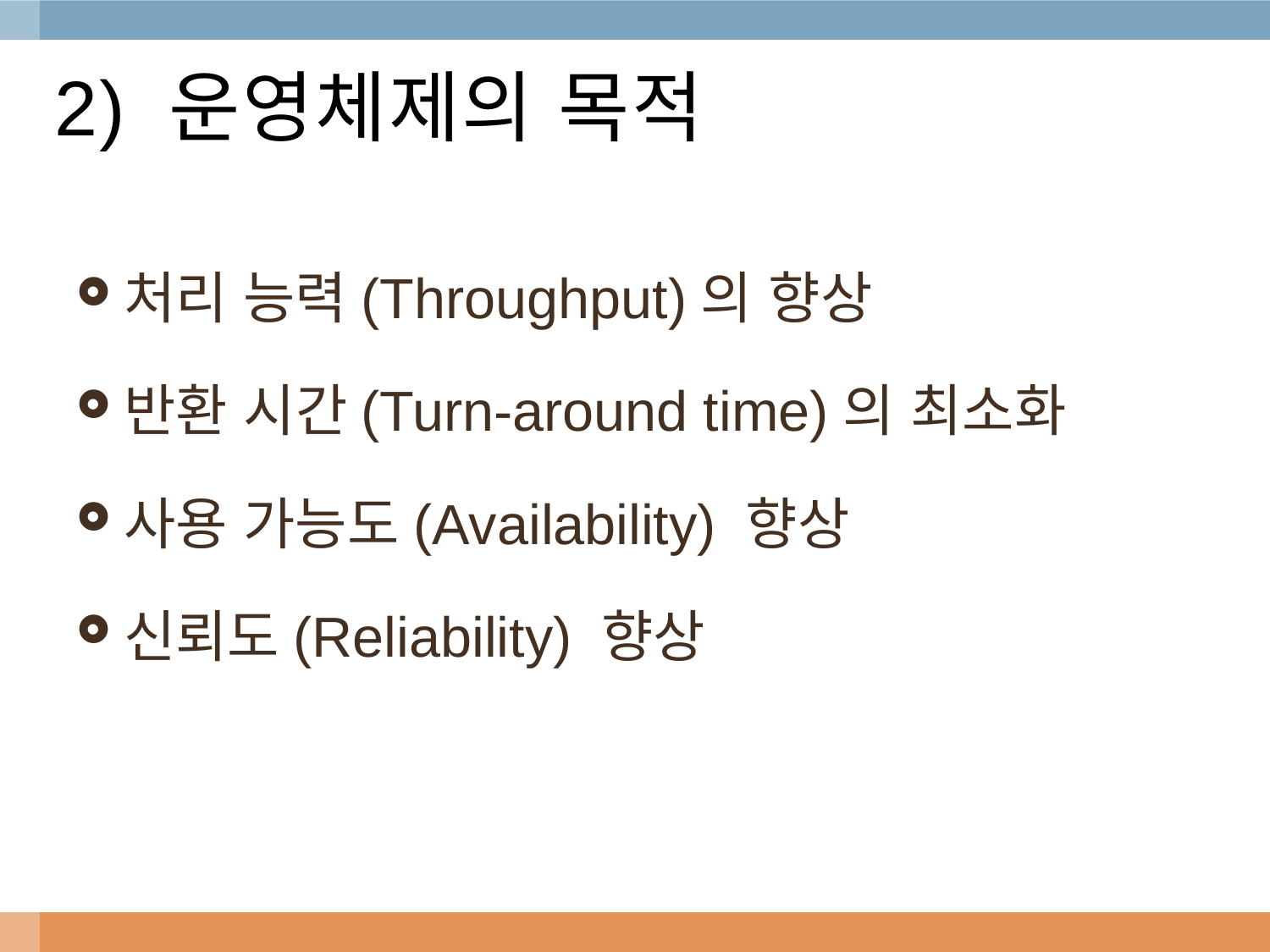

# 2) 운영체제의 목적
처리 능력(Throughput)의 향상
반환 시간(Turn-around time)의 최소화
사용 가능도(Availability) 향상
신뢰도(Reliability) 향상